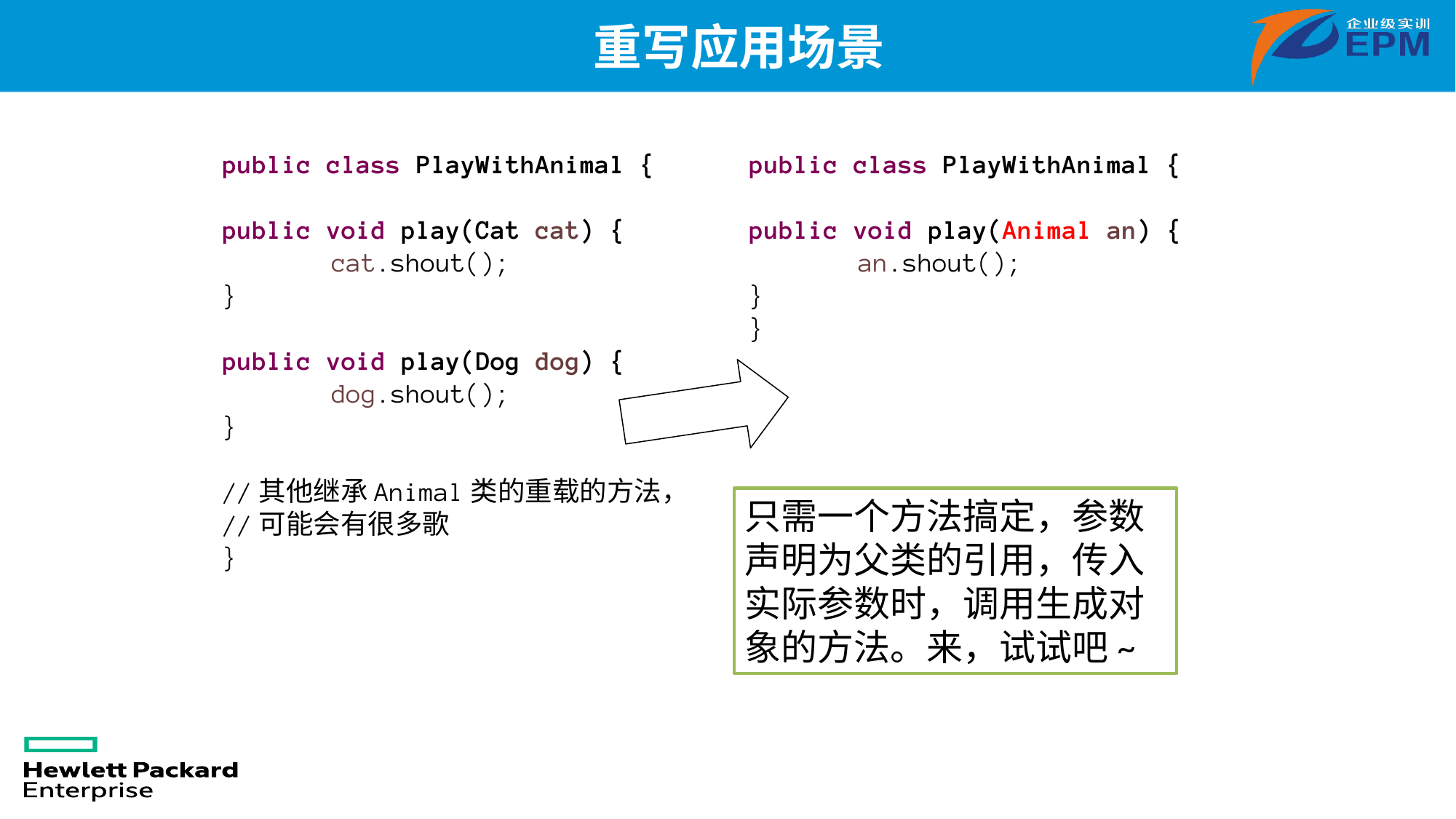

# 重写应用场景
public class PlayWithAnimal {

public void play(Animal an) {
	an.shout();
}
}
public class PlayWithAnimal {

public void play(Cat cat) {
	cat.shout();
}

public void play(Dog dog) {
	dog.shout();
}

//其他继承Animal类的重载的方法，
//可能会有很多歌
}

只需一个方法搞定，参数声明为父类的引用，传入实际参数时，调用生成对象的方法。来，试试吧~